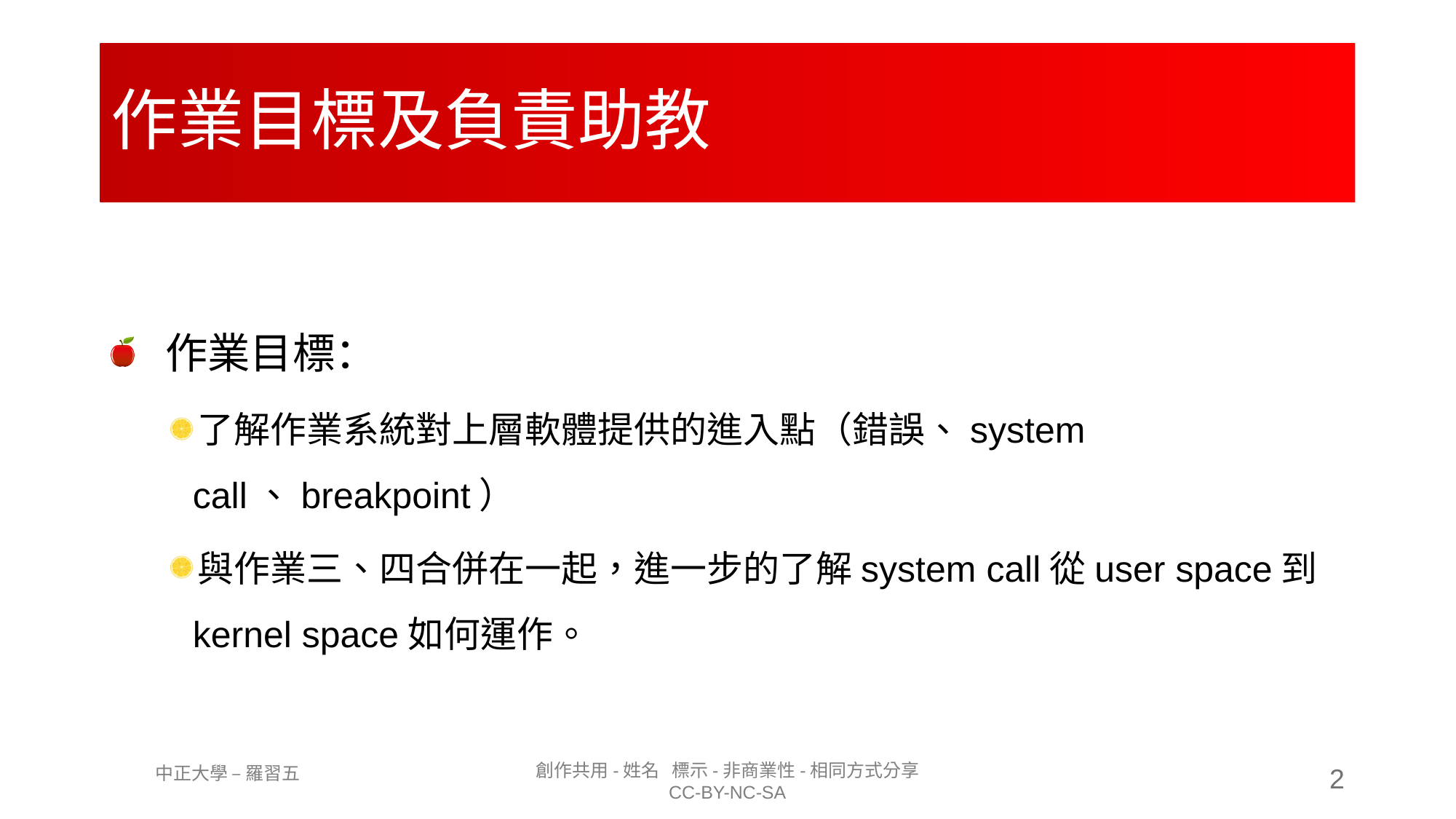

# 作業目標及負責助教
作業目標：
了解作業系統對上層軟體提供的進入點（錯誤、system call、breakpoint）
與作業三、四合併在一起，進一步的了解system call從user space到kernel space如何運作。